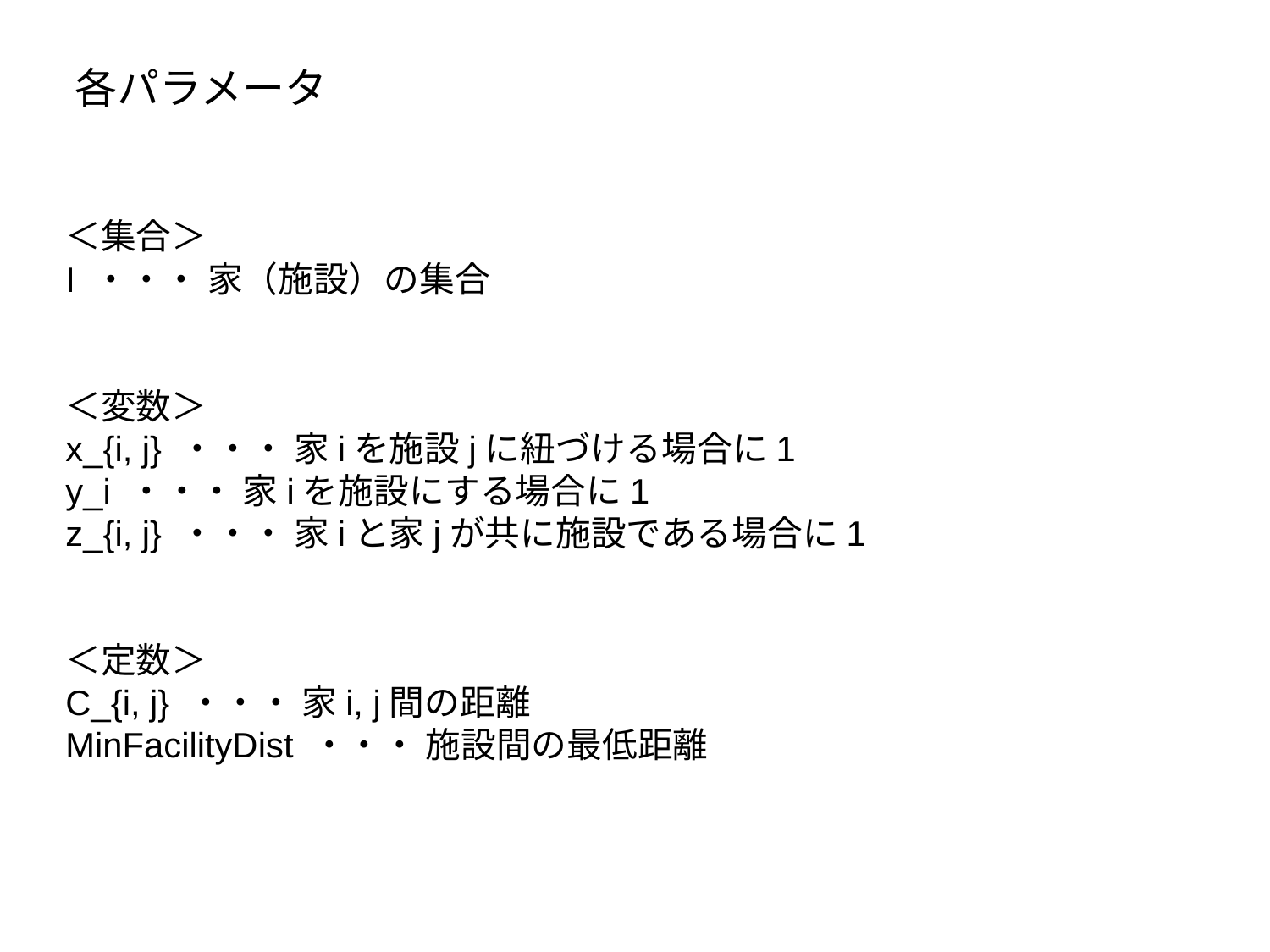

各パラメータ
＜集合＞
I ・・・ 家（施設）の集合

＜変数＞
x_{i, j} ・・・ 家iを施設jに紐づける場合に1
y_i ・・・ 家iを施設にする場合に1
z_{i, j} ・・・ 家iと家jが共に施設である場合に1

＜定数＞
C_{i, j} ・・・ 家i, j間の距離
MinFacilityDist ・・・ 施設間の最低距離